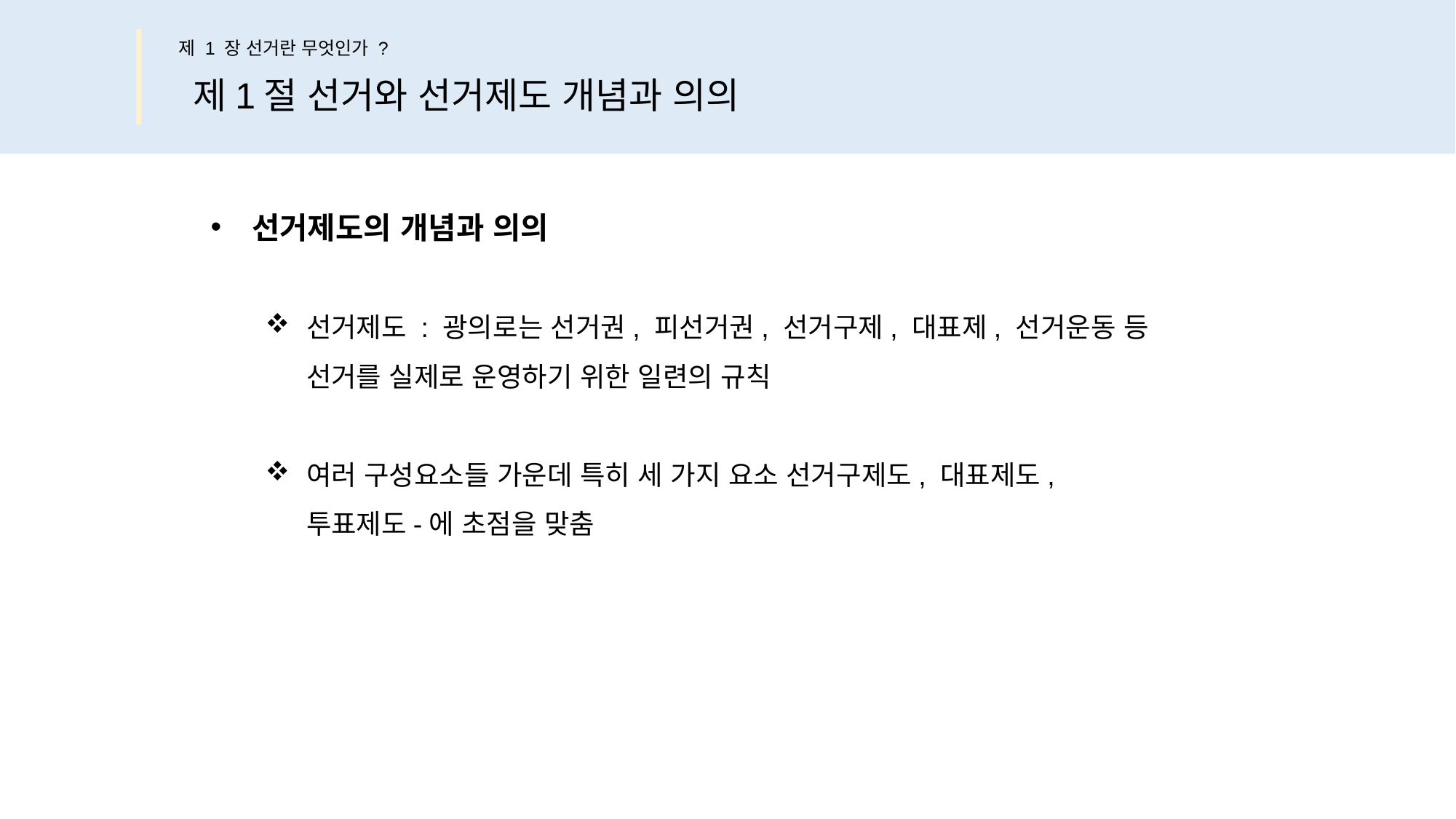

제 1 장 선거란 무엇인가 ?
제1절 선거와 선거제도 개념과 의의
선거제도의 개념과 의의

선거제도 : 광의로는 선거권, 피선거권, 선거구제, 대표제, 선거운동 등
선거를 실제로 운영하기 위한 일련의 규칙

여러 구성요소들 가운데 특히 세 가지 요소 선거구제도, 대표제도,
투표제도-에 초점을 맞춤